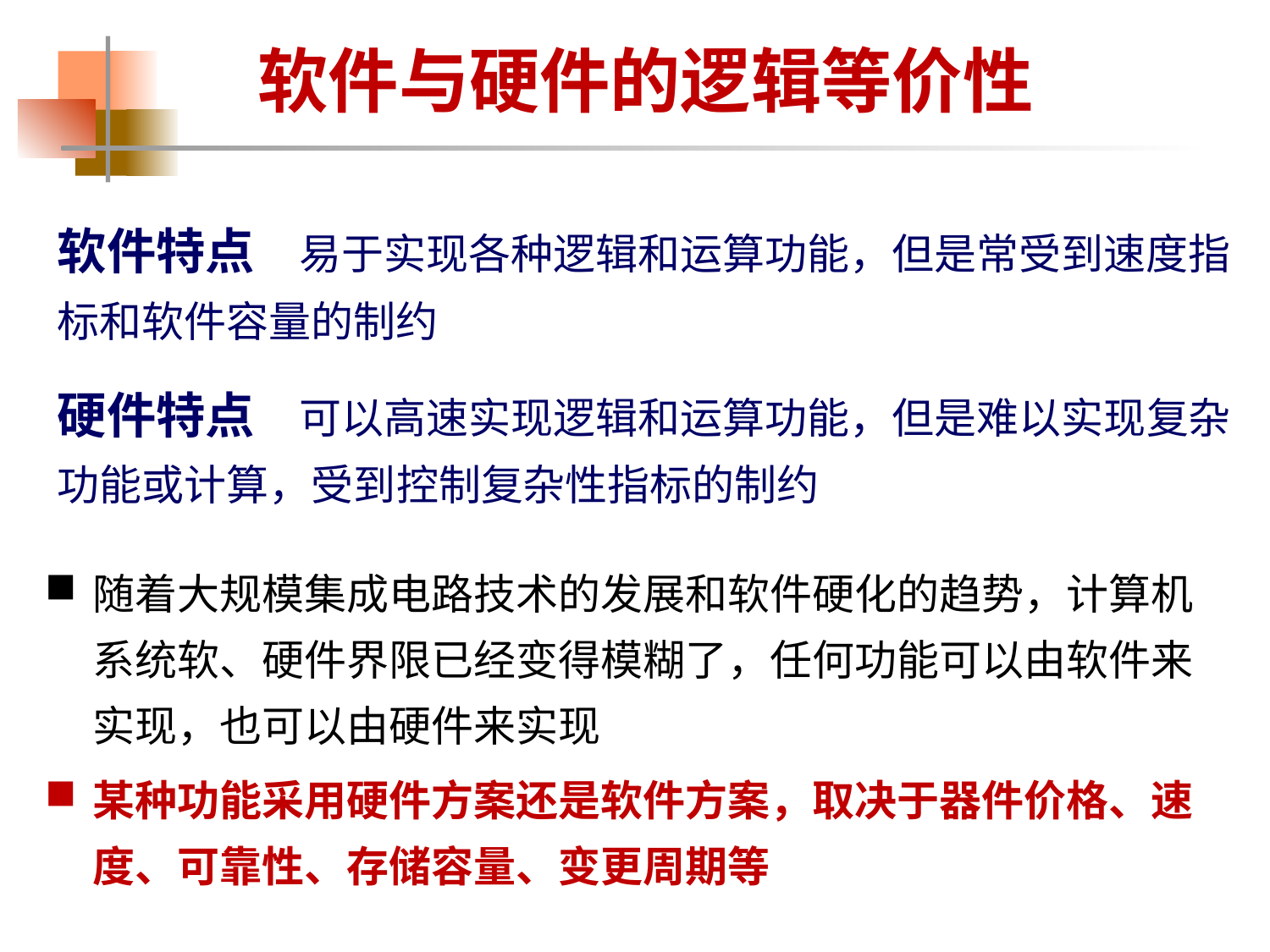

# 软件与硬件的逻辑等价性
软件特点    易于实现各种逻辑和运算功能，但是常受到速度指标和软件容量的制约
硬件特点    可以高速实现逻辑和运算功能，但是难以实现复杂功能或计算，受到控制复杂性指标的制约
随着大规模集成电路技术的发展和软件硬化的趋势，计算机系统软、硬件界限已经变得模糊了，任何功能可以由软件来实现，也可以由硬件来实现
某种功能采用硬件方案还是软件方案，取决于器件价格、速度、可靠性、存储容量、变更周期等